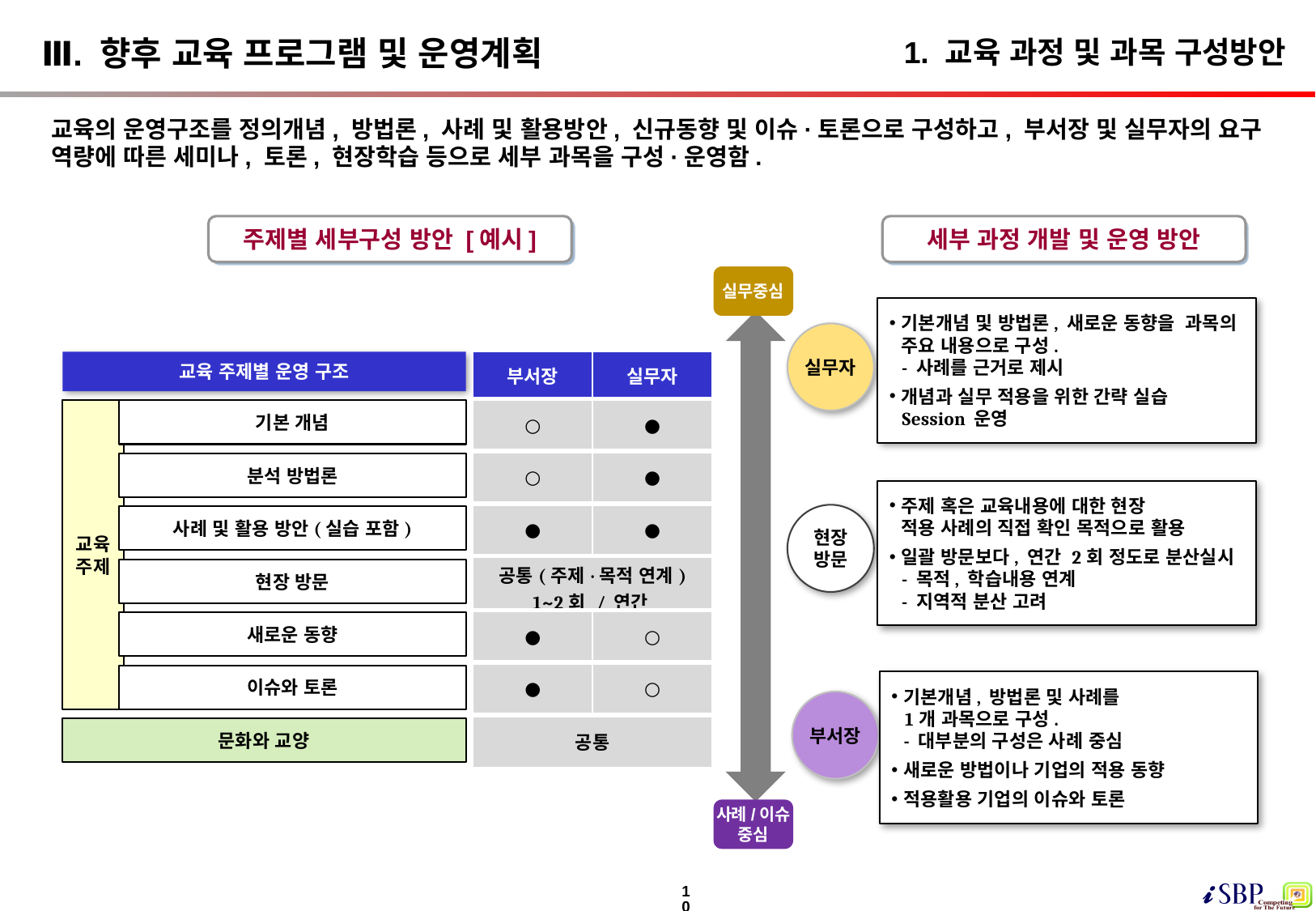

Ⅲ. 향후 교육 프로그램 및 운영계획
# 1. 교육 과정 및 과목 구성방안
교육의 운영구조를 정의개념, 방법론, 사례 및 활용방안, 신규동향 및 이슈·토론으로 구성하고, 부서장 및 실무자의 요구
역량에 따른 세미나, 토론, 현장학습 등으로 세부 과목을 구성·운영함.
주제별 세부구성 방안 [예시]
세부 과정 개발 및 운영 방안
실무중심
기본개념 및 방법론, 새로운 동향을  과목의 주요 내용으로 구성.
- 사례를 근거로 제시
개념과 실무 적용을 위한 간략 실습
Session 운영

실무자
교육 주제별 운영 구조
교육
주제
기본 개념
분석 방법론
사례 및 활용 방안(실습 포함)
현장 방문
새로운 동향
이슈와 토론
문화와 교양
| 부서장 | 실무자 |
| --- | --- |
| ○ | ● |
| ○ | ● |
| ● | ● |
| 공통(주제·목적 연계) 1~2회 / 연간 |  |
| ● | ○ |
| ● | ○ |
| 공통 |  |
주제 혹은 교육내용에 대한 현장
적용 사례의 직접 확인 목적으로 활용
일괄 방문보다, 연간 2회 정도로 분산실시
- 목적, 학습내용 연계
- 지역적 분산 고려
현장
방문
기본개념, 방법론 및 사례를
1개 과목으로 구성.
- 대부분의 구성은 사례 중심
새로운 방법이나 기업의 적용 동향
적용활용 기업의 이슈와 토론
부서장
사례/이슈
중심
10